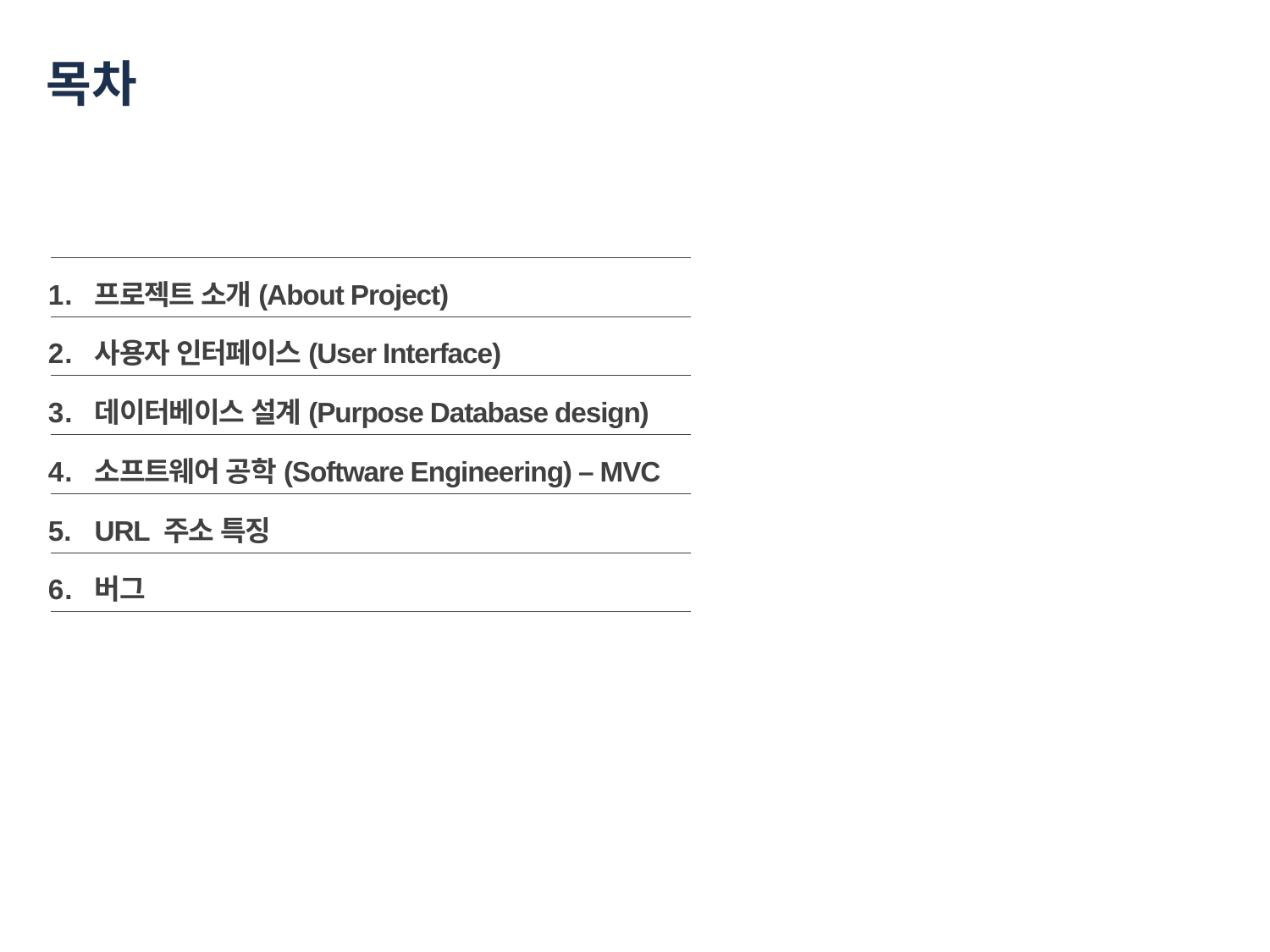

# 목차
프로젝트 소개(About Project)
사용자 인터페이스(User Interface)
데이터베이스 설계(Purpose Database design)
소프트웨어 공학(Software Engineering) – MVC
URL 주소 특징
버그